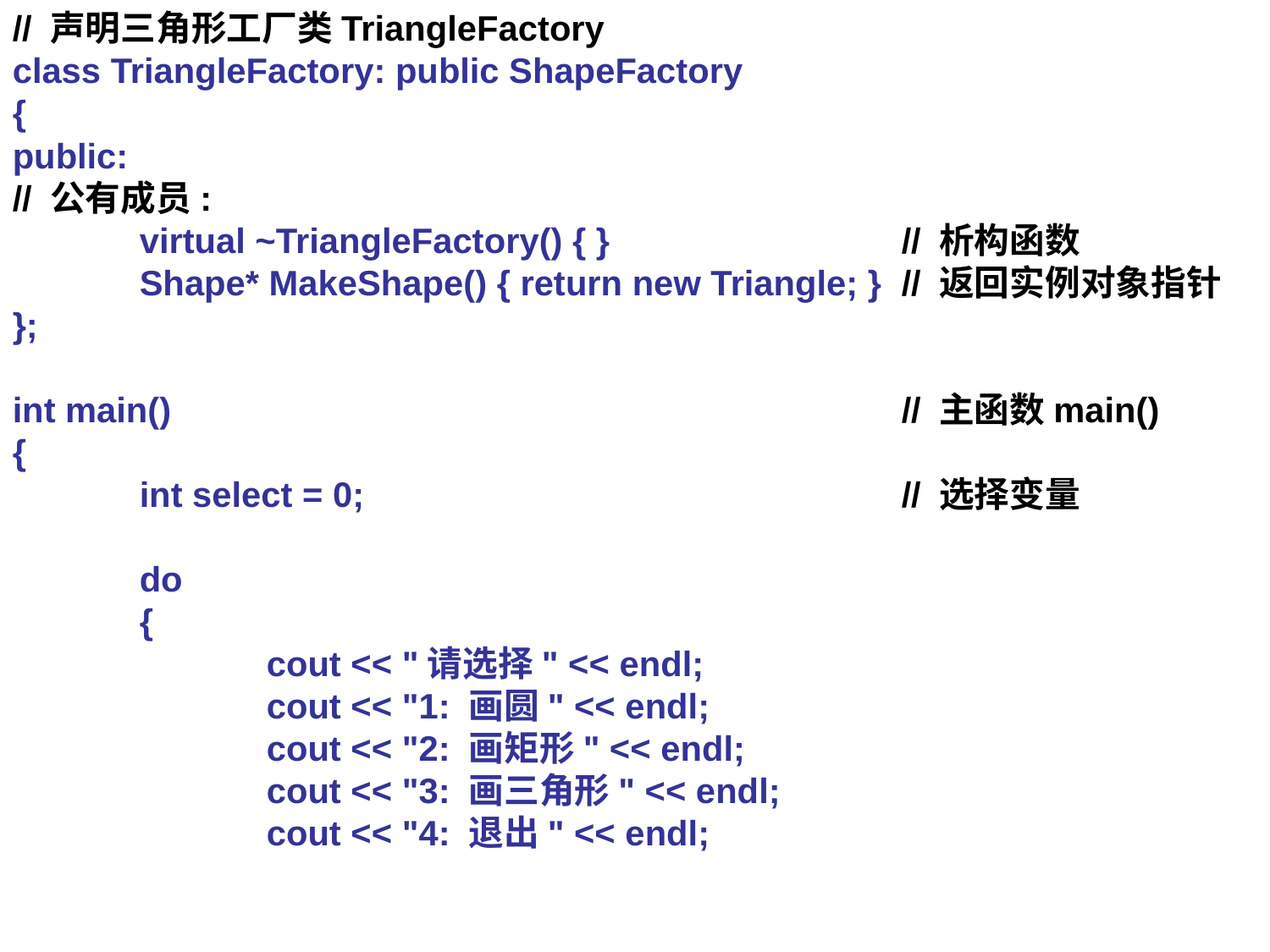

// 声明三角形工厂类TriangleFactory
class TriangleFactory: public ShapeFactory
{
public:
// 公有成员:
	virtual ~TriangleFactory() { }			// 析构函数
	Shape* MakeShape() { return new Triangle; }	// 返回实例对象指针
};

int main()						// 主函数main()
{
	int select = 0;					// 选择变量

	do
	{
		cout << "请选择" << endl;
		cout << "1: 画圆" << endl;
		cout << "2: 画矩形" << endl;
		cout << "3: 画三角形" << endl;
		cout << "4: 退出" << endl;